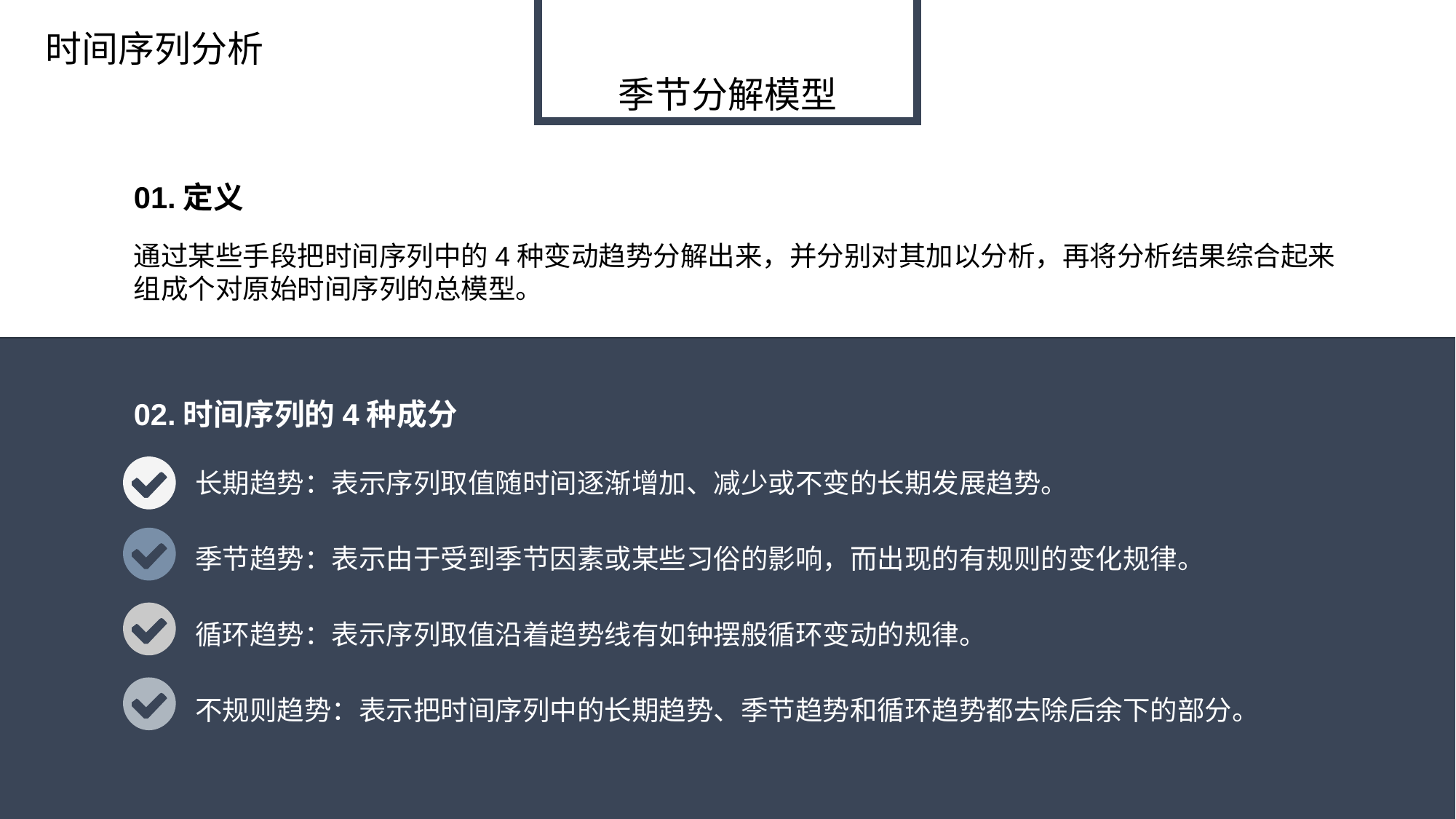

时间序列分析

季节分解模型
01.定义
通过某些手段把时间序列中的4种变动趋势分解出来，并分别对其加以分析，再将分析结果综合起来组成个对原始时间序列的总模型。

02.时间序列的4种成分

长期趋势：表示序列取值随时间逐渐增加、减少或不变的长期发展趋势。

季节趋势：表示由于受到季节因素或某些习俗的影响，而出现的有规则的变化规律。

循环趋势：表示序列取值沿着趋势线有如钟摆般循环变动的规律。

不规则趋势：表示把时间序列中的长期趋势、季节趋势和循环趋势都去除后余下的部分。